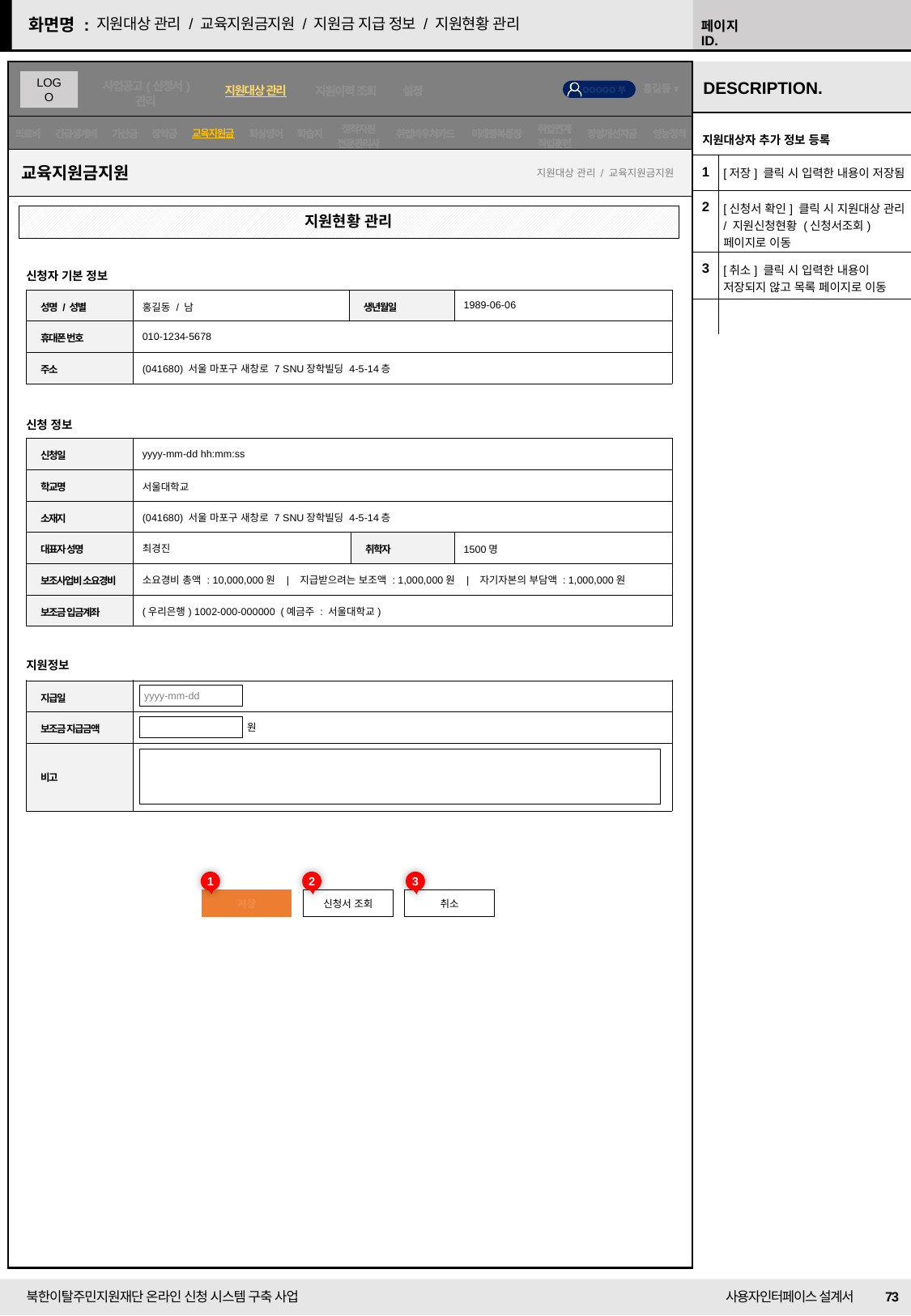

지원대상 관리 / 교육지원금지원 / 지원금 지급 정보 / 지원현황 관리

교육지원금
| 지원대상자 추가 정보 등록 |  |
| --- | --- |
| 1 | [저장] 클릭 시 입력한 내용이 저장됨 |
| 2 | [신청서 확인] 클릭 시 지원대상 관리 / 지원신청현황 (신청서조회) 페이지로 이동 |
| 3 | [취소] 클릭 시 입력한 내용이 저장되지 않고 목록 페이지로 이동 |
|  |  |
교육지원금지원
지원대상 관리 / 교육지원금지원
지원현황 관리
신청자 기본 정보
| 성명 / 성별 | 홍길동 / 남 | 생년월일 | 1989-06-06 |
| --- | --- | --- | --- |
| 휴대폰 번호 | 010-1234-5678 |  |  |
| 주소 | (041680) 서울 마포구 새창로 7 SNU장학빌딩 4-5-14층 |  |  |
신청 정보
| 신청일 | yyyy-mm-dd hh:mm:ss |  |  |
| --- | --- | --- | --- |
| 학교명 | 서울대학교 |  |  |
| 소재지 | (041680) 서울 마포구 새창로 7 SNU장학빌딩 4-5-14층 |  |  |
| 대표자 성명 | 최경진 | 취학자 | 1500명 |
| 보조사업비 소요경비 | 소요경비 총액 : 10,000,000원 | 지급받으려는 보조액 : 1,000,000원 | 자기자본의 부담액 : 1,000,000원 |  |  |
| 보조금 입금계좌 | (우리은행) 1002-000-000000 (예금주 : 서울대학교) |  |  |
지원정보
| 지급일 |  |
| --- | --- |
| 보조금 지급금액 |  |
| 비고 |  |
yyyy-mm-dd
원

1
2
3
저장
신청서 조회
취소
73